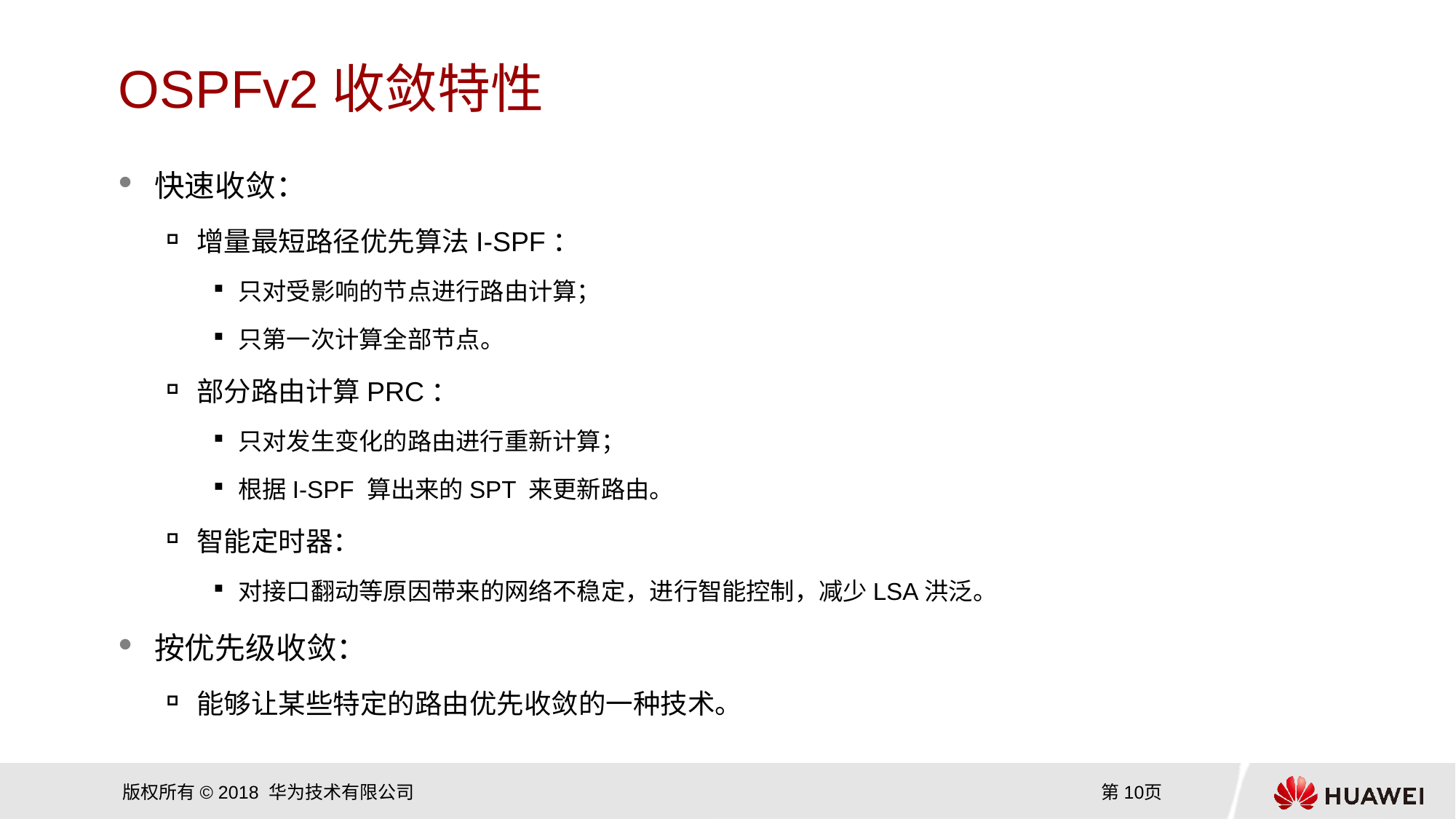

# OSPFv2收敛特性
快速收敛：
增量最短路径优先算法I-SPF：
只对受影响的节点进行路由计算；
只第一次计算全部节点。
部分路由计算PRC：
只对发生变化的路由进行重新计算；
根据I-SPF 算出来的SPT 来更新路由。
智能定时器：
对接口翻动等原因带来的网络不稳定，进行智能控制，减少LSA洪泛。
按优先级收敛：
能够让某些特定的路由优先收敛的一种技术。